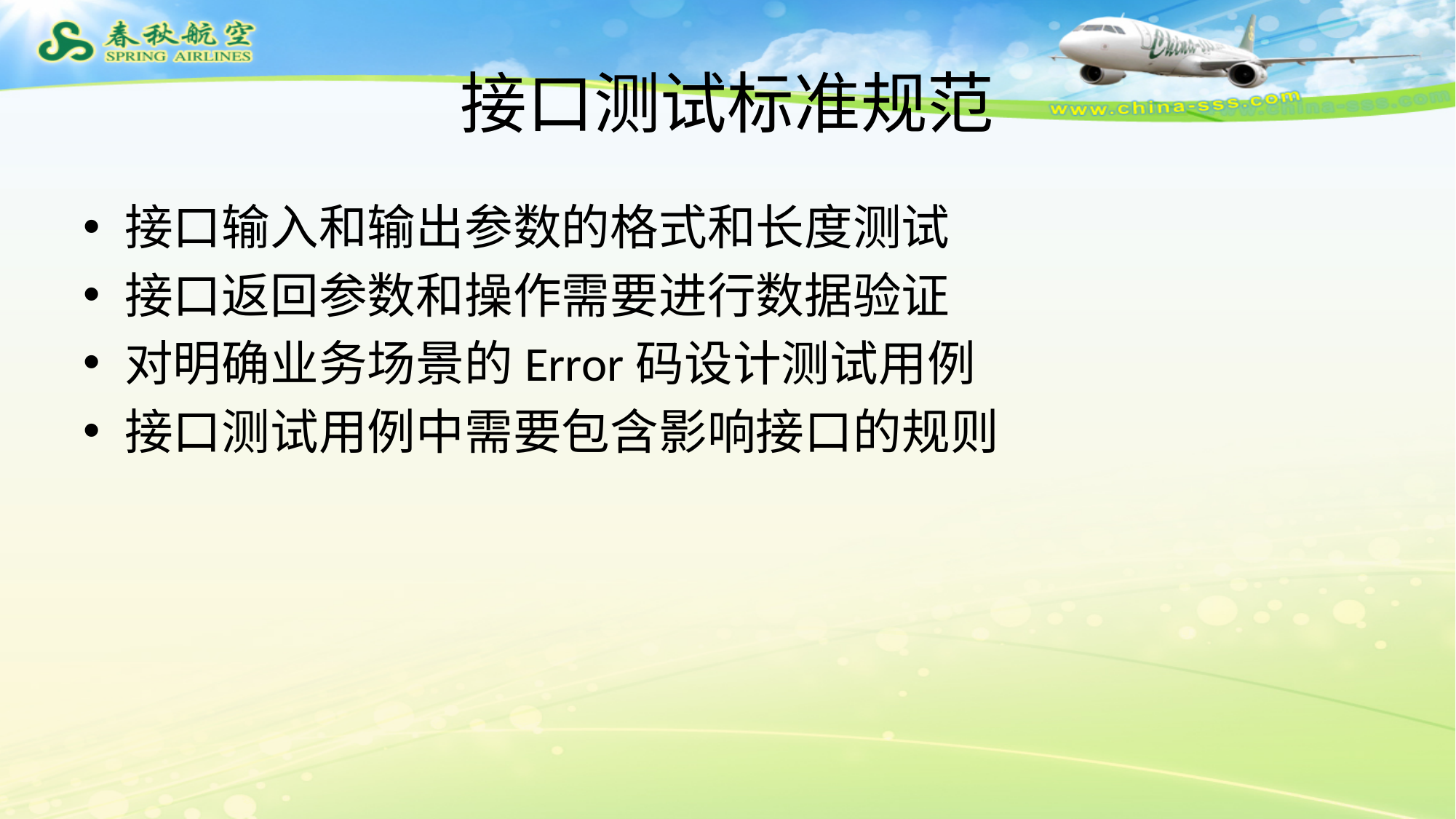

# 接口测试标准规范
接口输入和输出参数的格式和长度测试
接口返回参数和操作需要进行数据验证
对明确业务场景的Error码设计测试用例
接口测试用例中需要包含影响接口的规则